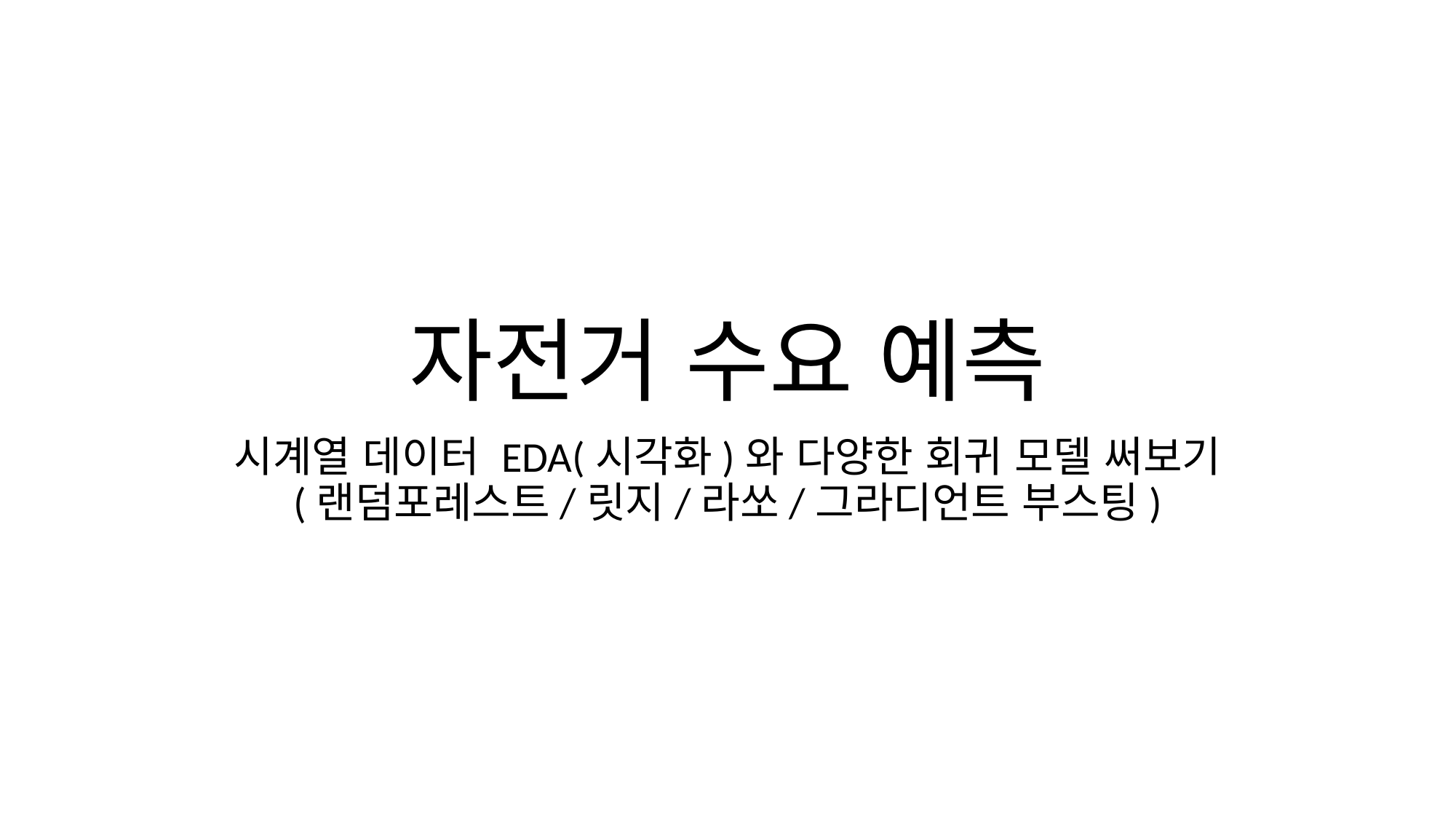

# 자전거 수요 예측
시계열 데이터 EDA(시각화)와 다양한 회귀 모델 써보기 (랜덤포레스트/릿지/라쏘/그라디언트 부스팅)